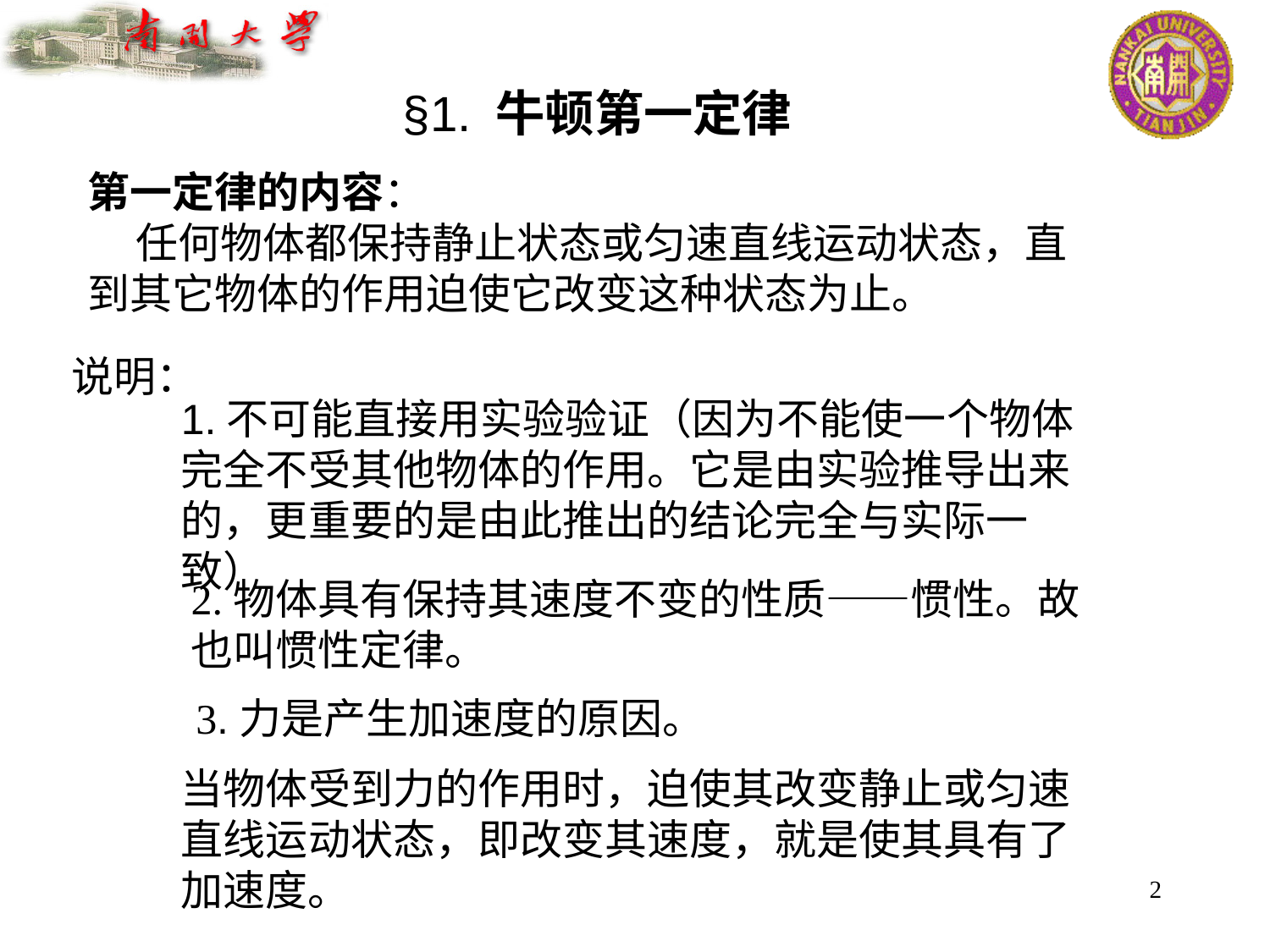

§1. 牛顿第一定律
第一定律的内容：
    任何物体都保持静止状态或匀速直线运动状态，直到其它物体的作用迫使它改变这种状态为止。
说明：
1.不可能直接用实验验证（因为不能使一个物体完全不受其他物体的作用。它是由实验推导出来的，更重要的是由此推出的结论完全与实际一致）
2.物体具有保持其速度不变的性质——惯性。故也叫惯性定律。
3.力是产生加速度的原因。
当物体受到力的作用时，迫使其改变静止或匀速直线运动状态，即改变其速度，就是使其具有了加速度。
2